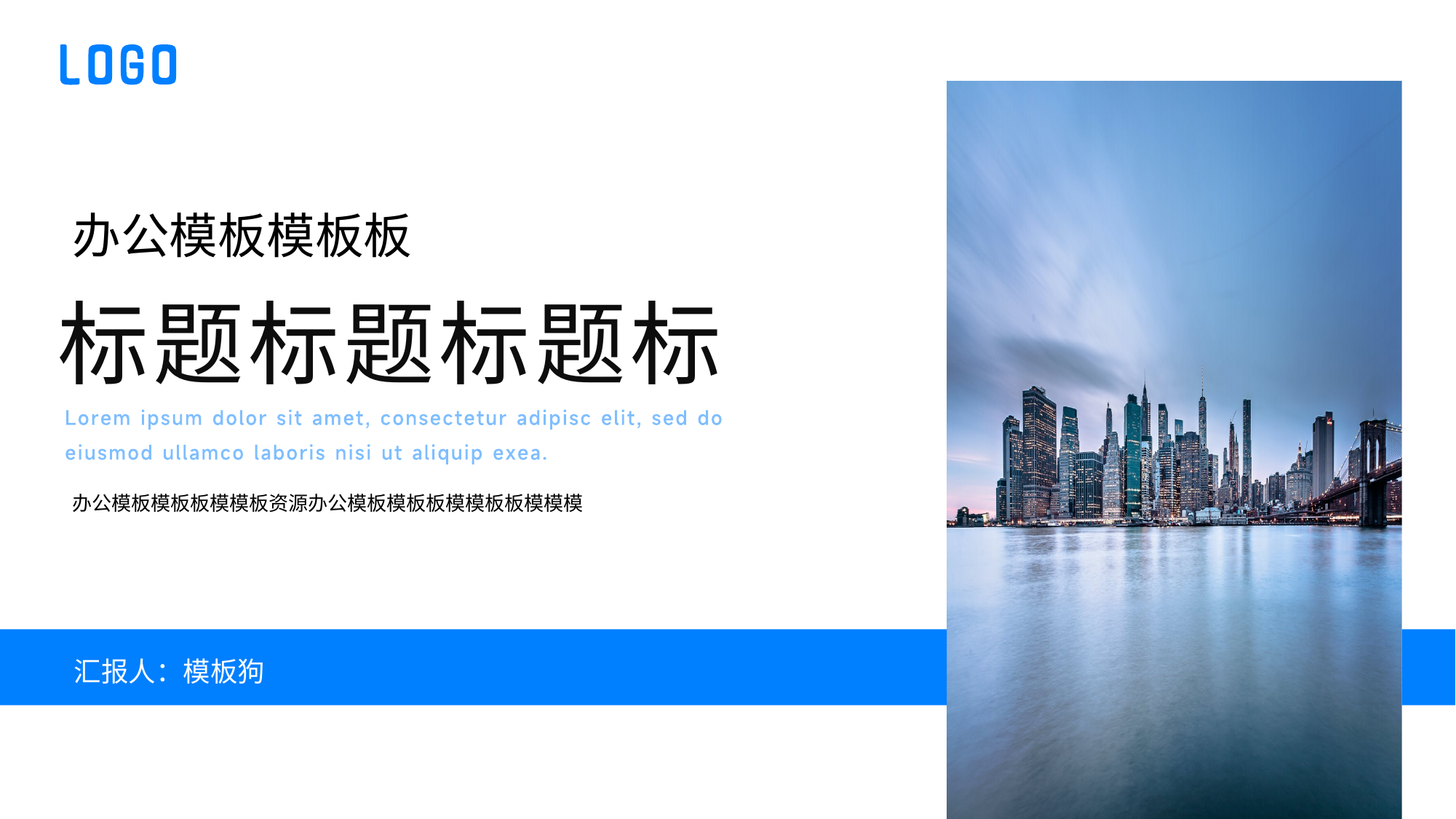

办公模板模板板
标题标题标题标

办公模板模板板模模板资源办公模板模板板模模板板模模模

汇报人：模板狗